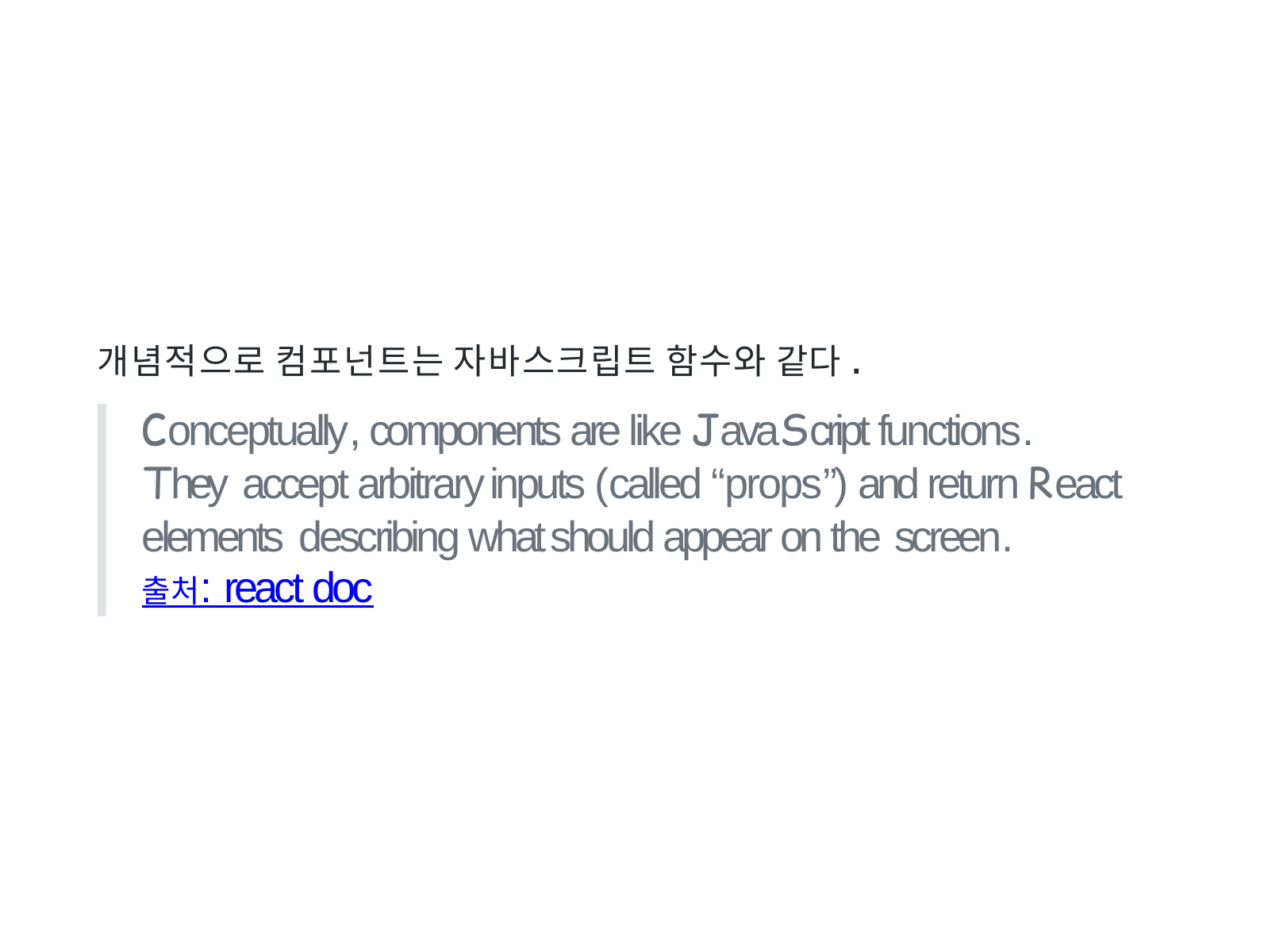

# 개념적으로 컴포넌트는 자바스크립트 함수와 같다.
Conceptually, components are like JavaScript functions. They  accept arbitrary inputs (called “props”) and return React elements  describing what should appear on the screen.
출처: react doc